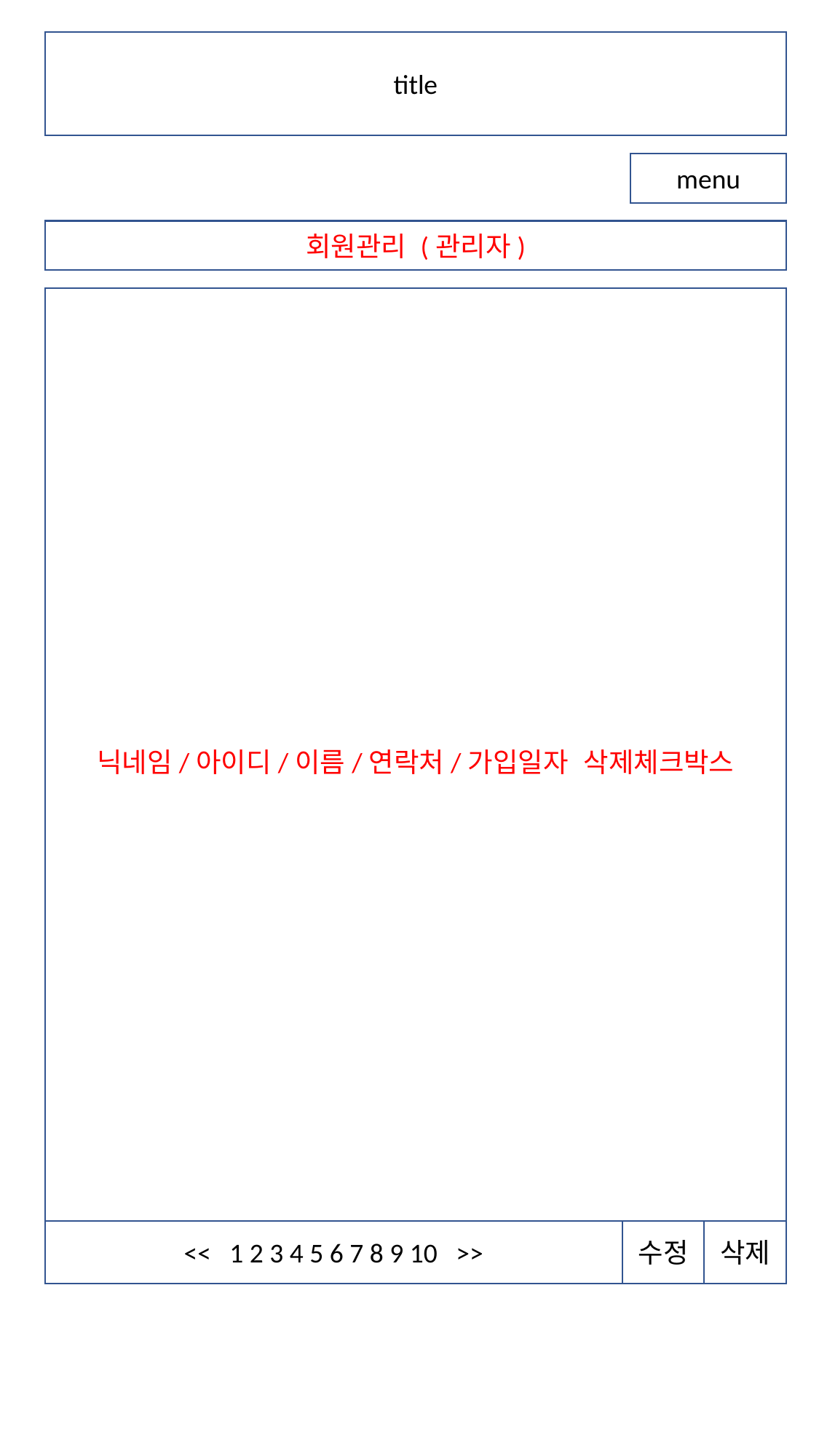

title
menu
회원관리 (관리자)
닉네임/아이디/이름/연락처/가입일자  삭제체크박스
<<   1 2 3 4 5 6 7 8 9 10   >>
수정
삭제